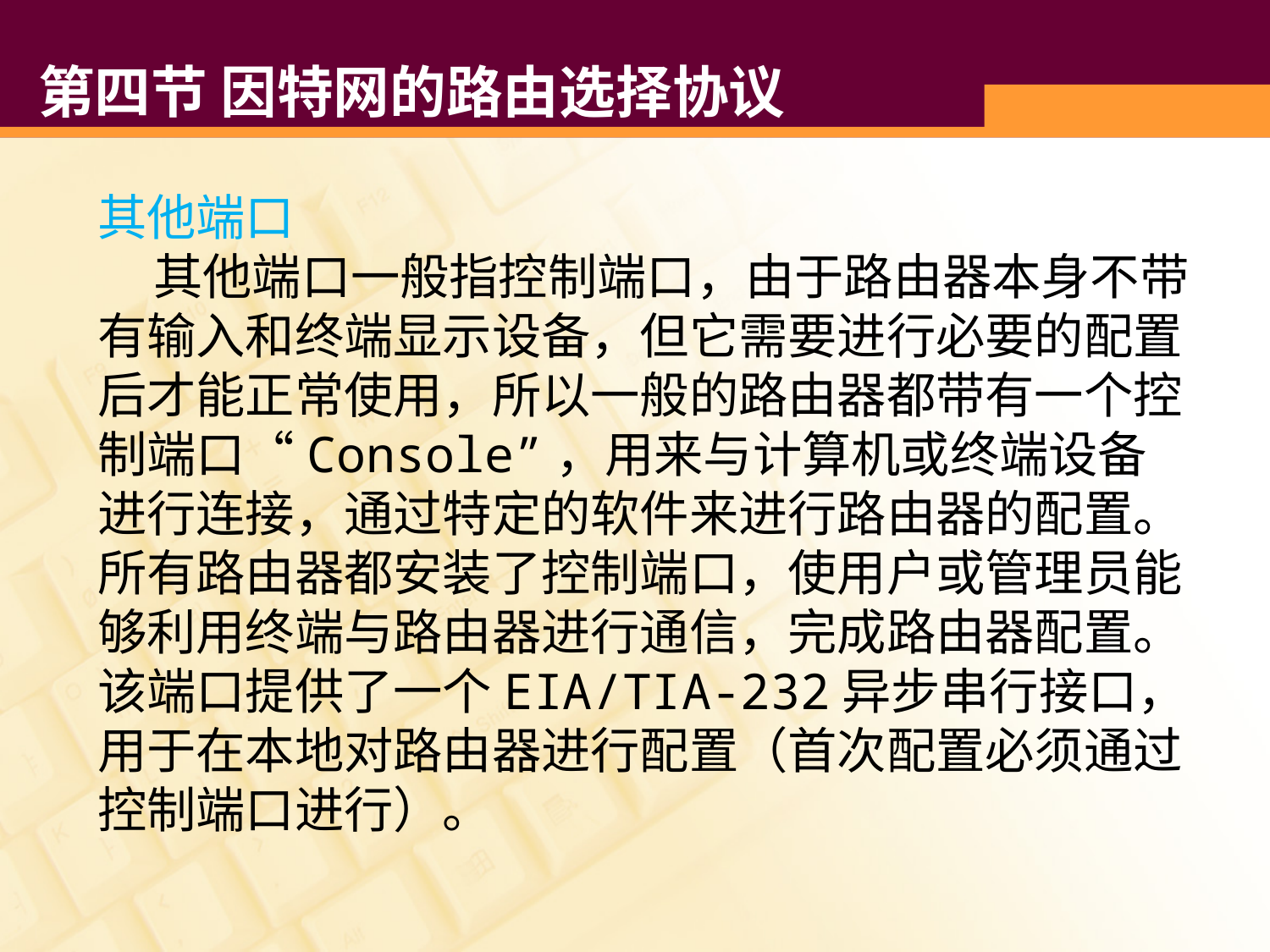

# 第四节 因特网的路由选择协议
其他端口
    其他端口一般指控制端口，由于路由器本身不带有输入和终端显示设备，但它需要进行必要的配置后才能正常使用，所以一般的路由器都带有一个控制端口“Console”，用来与计算机或终端设备进行连接，通过特定的软件来进行路由器的配置。所有路由器都安装了控制端口，使用户或管理员能够利用终端与路由器进行通信，完成路由器配置。该端口提供了一个EIA/TIA-232异步串行接口，用于在本地对路由器进行配置（首次配置必须通过控制端口进行）。